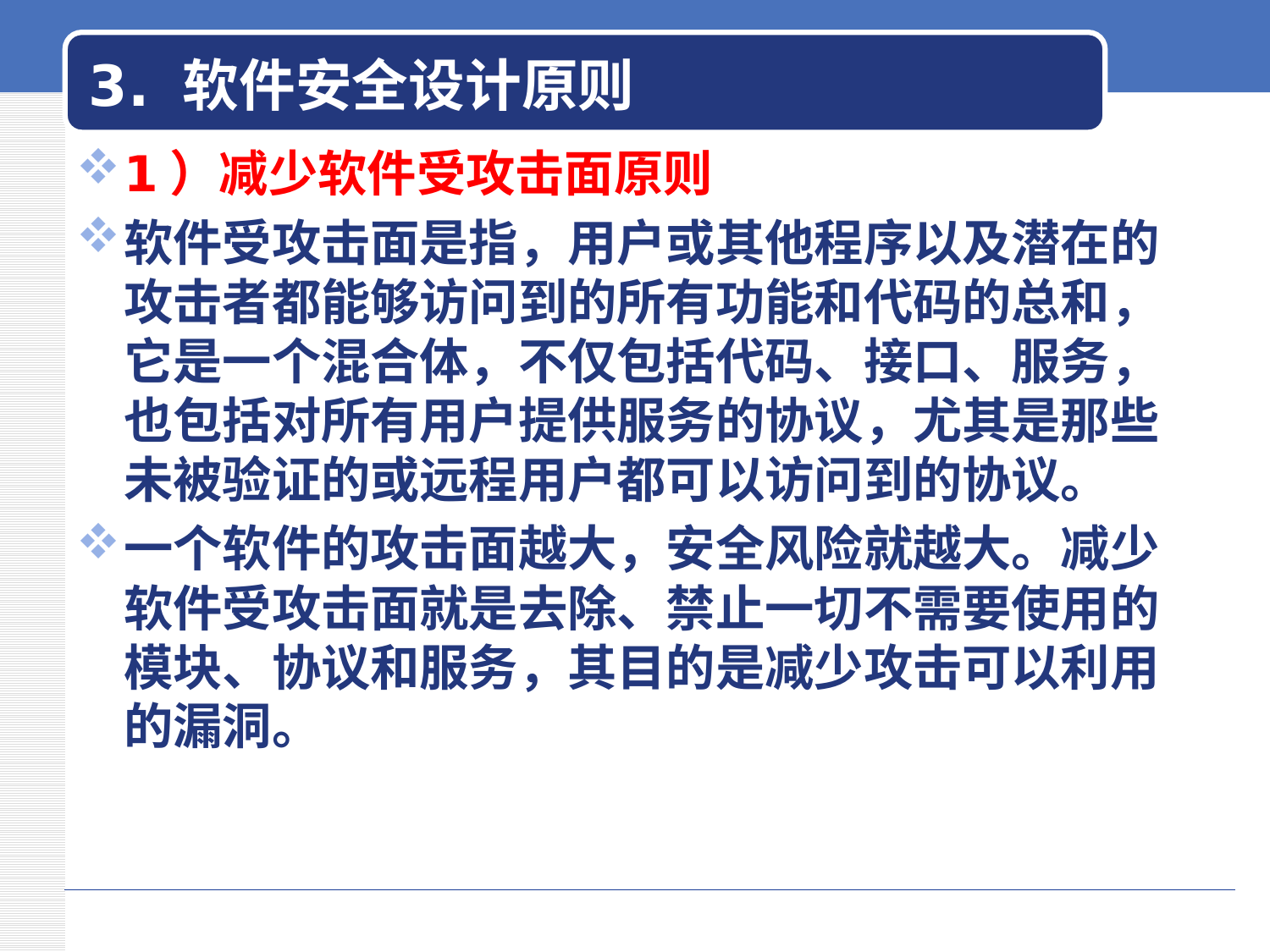

# 3. 软件安全设计原则
1）减少软件受攻击面原则
软件受攻击面是指，用户或其他程序以及潜在的攻击者都能够访问到的所有功能和代码的总和，它是一个混合体，不仅包括代码、接口、服务，也包括对所有用户提供服务的协议，尤其是那些未被验证的或远程用户都可以访问到的协议。
一个软件的攻击面越大，安全风险就越大。减少软件受攻击面就是去除、禁止一切不需要使用的模块、协议和服务，其目的是减少攻击可以利用的漏洞。